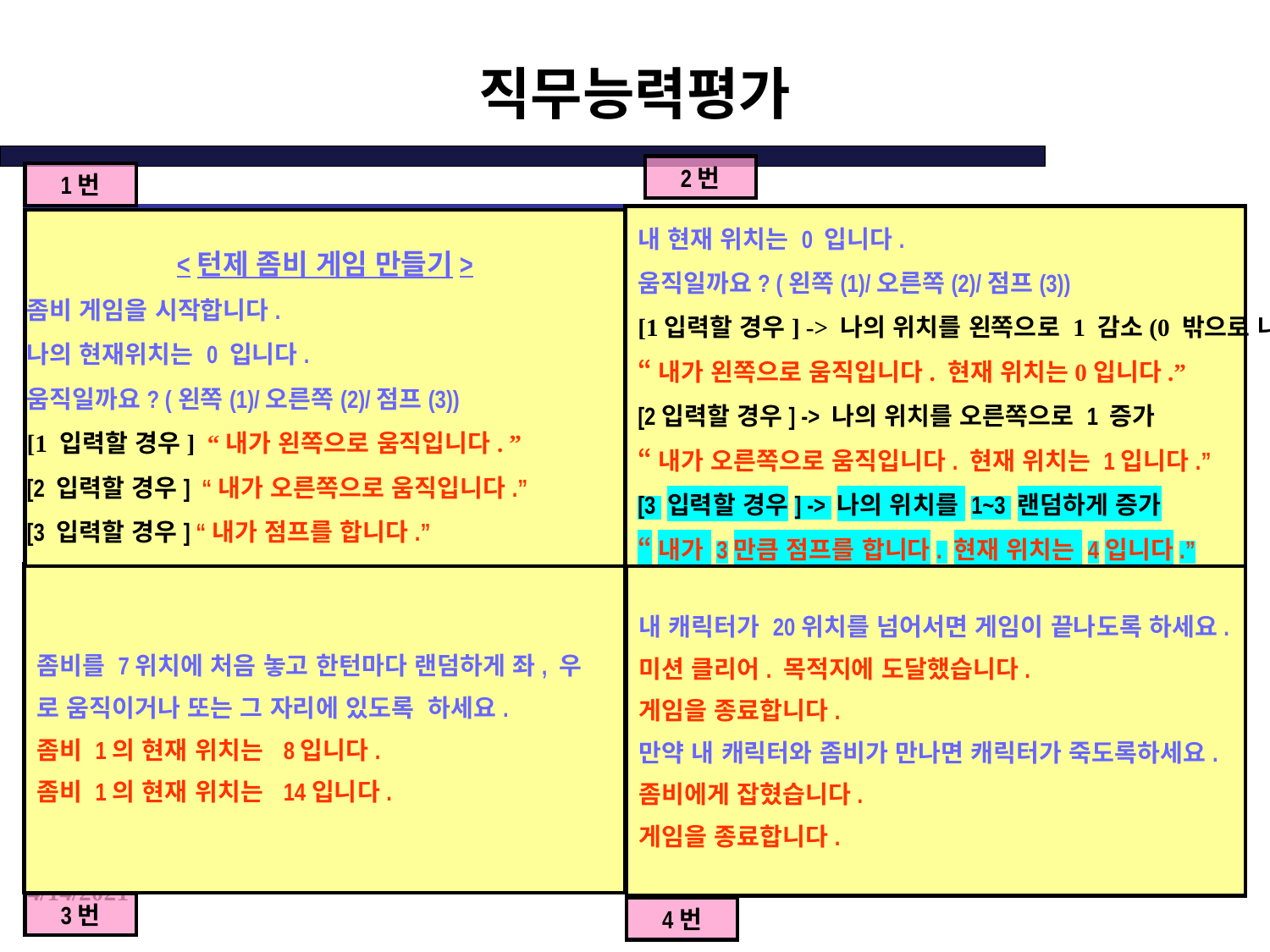

# 직무능력평가
2번
1번
내 현재 위치는 0 입니다.
움직일까요? (왼쪽(1)/오른쪽(2)/점프(3))
[1입력할 경우] -> 나의 위치를 왼쪽으로 1 감소(0 밖으로 나가지 않도록 하세요)
“내가 왼쪽으로 움직입니다. 현재 위치는0입니다.”
[2입력할 경우] -> 나의 위치를 오른쪽으로 1 증가
“내가 오른쪽으로 움직입니다. 현재 위치는 1입니다.”
[3 입력할 경우] -> 나의 위치를 1~3 랜덤하게 증가
“내가 3만큼 점프를 합니다. 현재 위치는 4입니다.”
<턴제 좀비 게임 만들기>
좀비 게임을 시작합니다.
나의 현재위치는 0 입니다.
움직일까요? (왼쪽(1)/오른쪽(2)/점프(3))
[1 입력할 경우]  “내가 왼쪽으로 움직입니다. ”
[2 입력할 경우]  “내가 오른쪽으로 움직입니다.”
[3 입력할 경우] “내가 점프를 합니다.”
좀비를 7위치에 처음 놓고 한턴마다 랜덤하게 좌, 우
로 움직이거나 또는 그 자리에 있도록  하세요.
좀비 1의 현재 위치는  8입니다.
좀비 1의 현재 위치는  14입니다.
내 캐릭터가 20위치를 넘어서면 게임이 끝나도록 하세요.
미션 클리어. 목적지에 도달했습니다.
게임을 종료합니다.
만약 내 캐릭터와 좀비가 만나면 캐릭터가 죽도록하세요.
좀비에게 잡혔습니다.
게임을 종료합니다.
4/14/2021
3번
4번